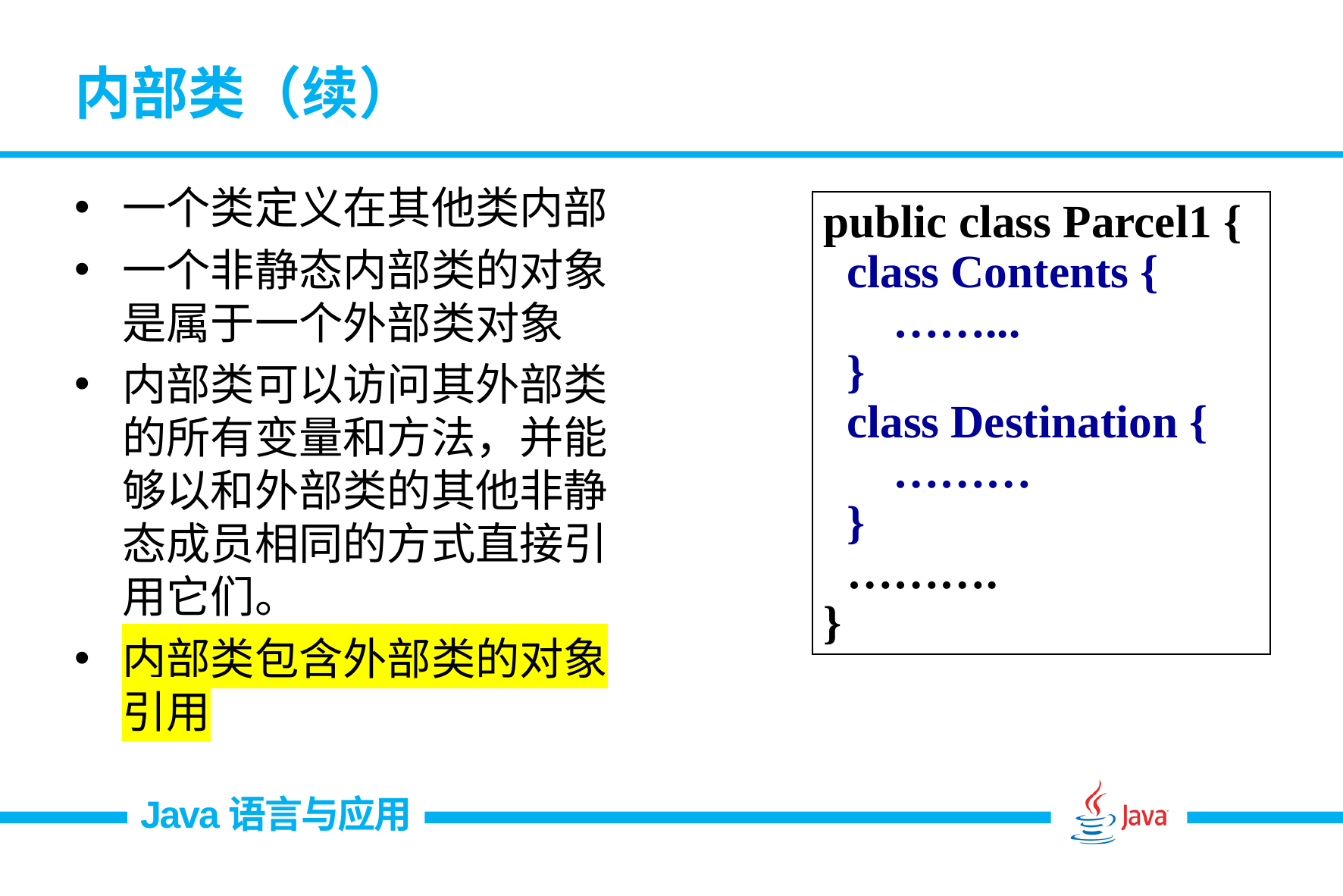

# 内部类（续）
一个类定义在其他类内部
一个非静态内部类的对象是属于一个外部类对象
内部类可以访问其外部类的所有变量和方法，并能够以和外部类的其他非静态成员相同的方式直接引用它们。
内部类包含外部类的对象引用
public class Parcel1 {
  class Contents {
      ……...
  }
  class Destination {
      ………
  }
  ……….
}